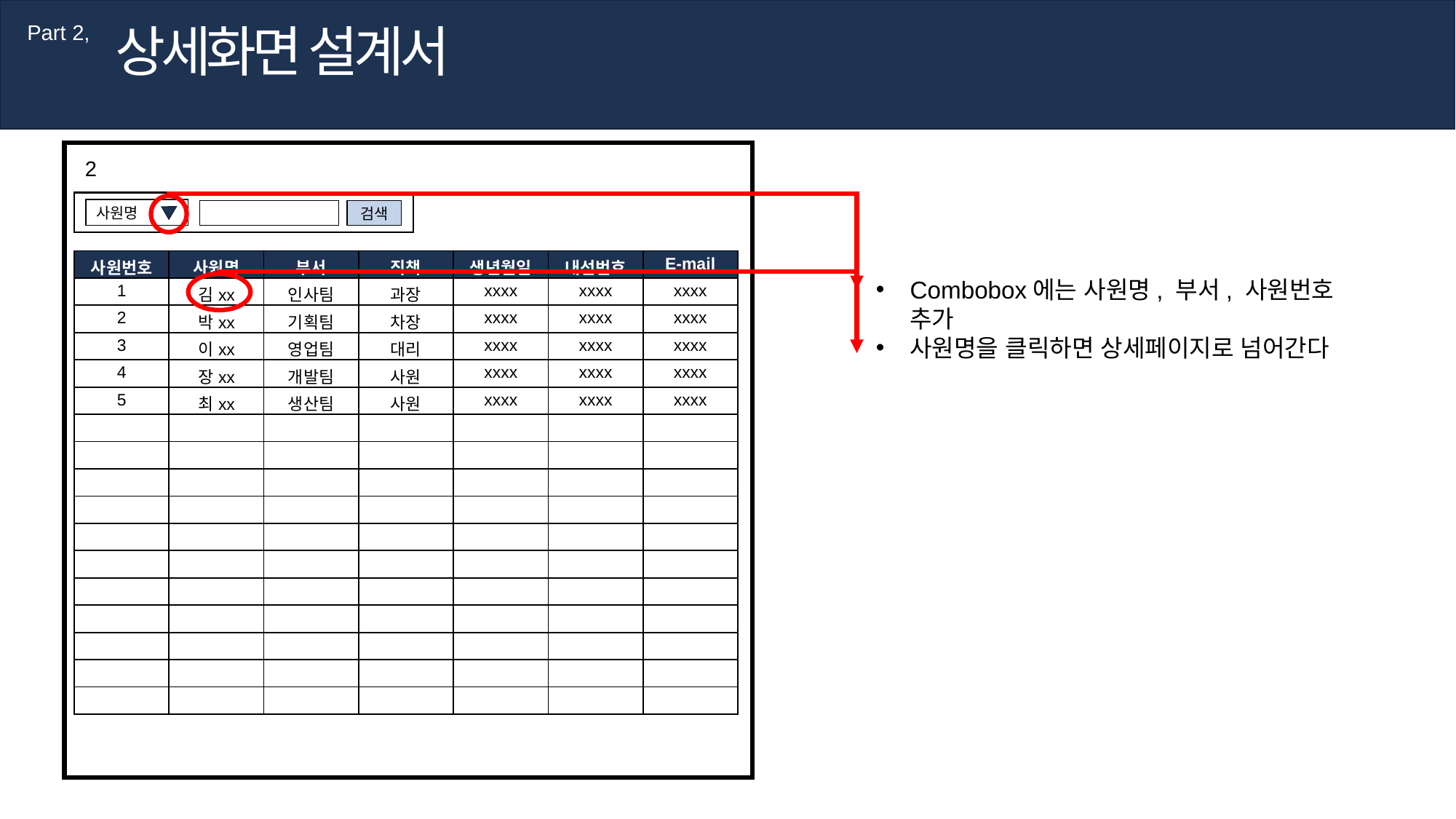

상세화면 설계서
Part 2,

2

사원명

검색

| 사원번호 | 사원명 | 부서 | 직책 | 생년월일 | 내선번호 | E-mail |
| --- | --- | --- | --- | --- | --- | --- |
| 1 | 김xx | 인사팀 | 과장 | xxxx | xxxx | xxxx |
| 2 | 박xx | 기획팀 | 차장 | xxxx | xxxx | xxxx |
| 3 | 이xx | 영업팀 | 대리 | xxxx | xxxx | xxxx |
| 4 | 장xx | 개발팀 | 사원 | xxxx | xxxx | xxxx |
| 5 | 최xx | 생산팀 | 사원 | xxxx | xxxx | xxxx |
|  |  |  |  |  |  |  |
|  |  |  |  |  |  |  |
|  |  |  |  |  |  |  |
|  |  |  |  |  |  |  |
|  |  |  |  |  |  |  |
|  |  |  |  |  |  |  |
|  |  |  |  |  |  |  |
|  |  |  |  |  |  |  |
|  |  |  |  |  |  |  |
|  |  |  |  |  |  |  |
|  |  |  |  |  |  |  |
Combobox에는 사원명, 부서, 사원번호 추가
사원명을 클릭하면 상세페이지로 넘어간다